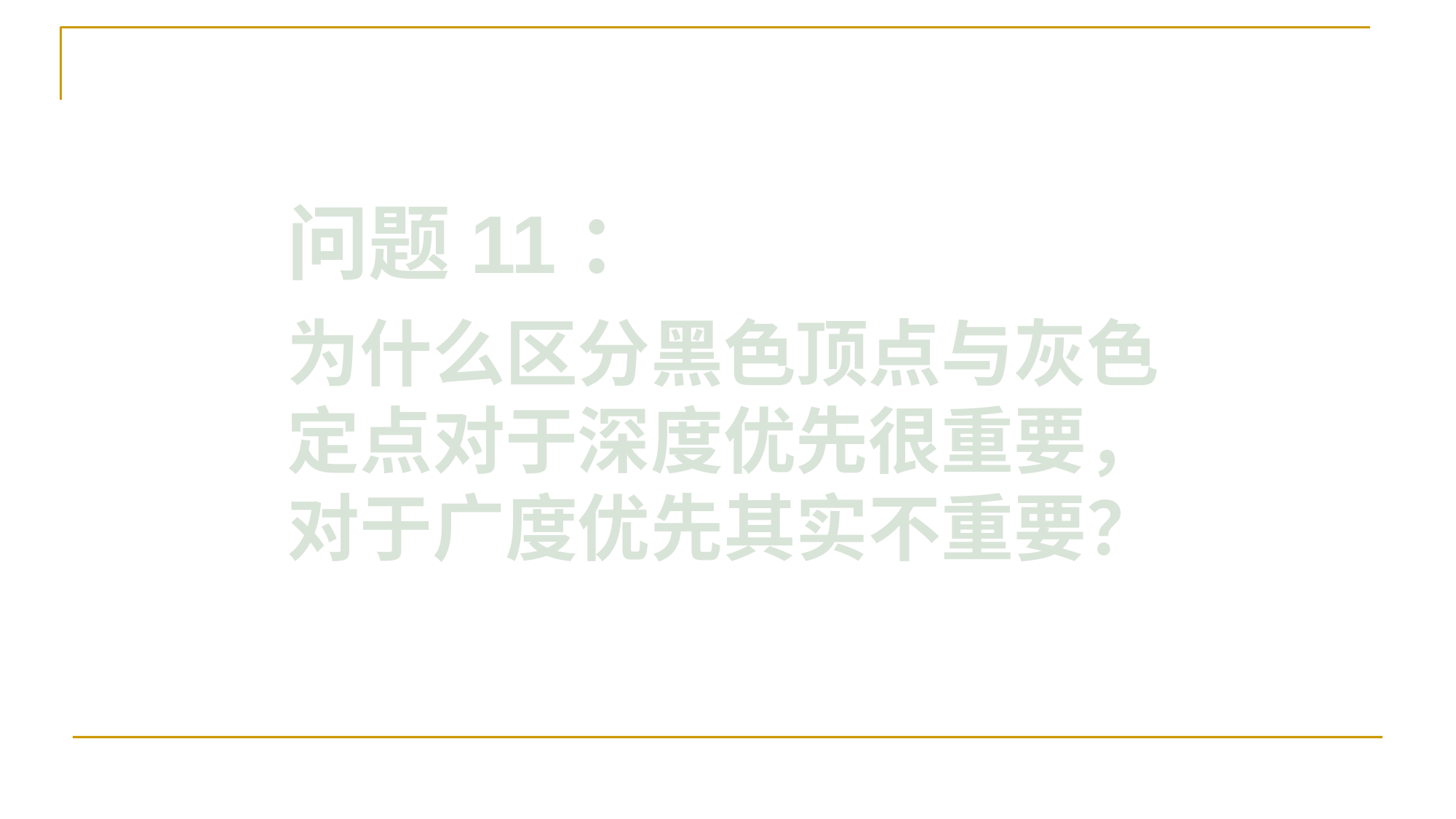

问题11：
为什么区分黑色顶点与灰色定点对于深度优先很重要，对于广度优先其实不重要？